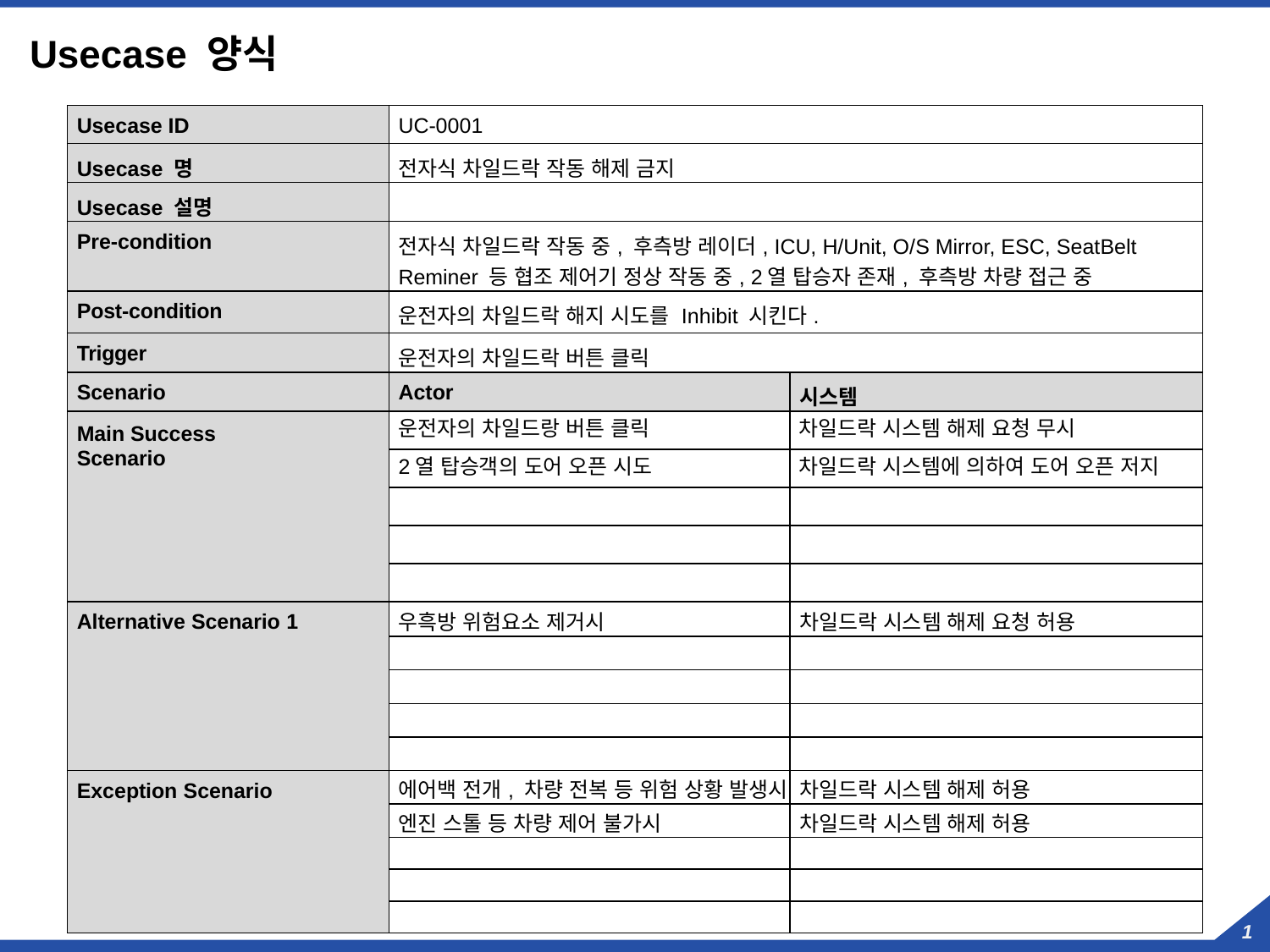

# Usecase 양식
| Usecase ID | UC-0001 |  |
| --- | --- | --- |
| Usecase 명 | 전자식 차일드락 작동 해제 금지 |  |
| Usecase 설명 |  |  |
| Pre-condition | 전자식 차일드락 작동 중, 후측방 레이더, ICU, H/Unit, O/S Mirror, ESC, SeatBelt Reminer 등 협조 제어기 정상 작동 중, 2열 탑승자 존재, 후측방 차량 접근 중 |  |
| Post-condition | 운전자의 차일드락 해지 시도를 Inhibit 시킨다. |  |
| Trigger | 운전자의 차일드락 버튼 클릭 |  |
| Scenario | Actor | 시스템 |
| Main Success Scenario | 운전자의 차일드랑 버튼 클릭 | 차일드락 시스템 해제 요청 무시 |
|  | 2열 탑승객의 도어 오픈 시도 | 차일드락 시스템에 의하여 도어 오픈 저지 |
|  |  |  |
|  |  |  |
|  |  |  |
| Alternative Scenario 1 | 우흑방 위험요소 제거시 | 차일드락 시스템 해제 요청 허용 |
|  |  |  |
|  |  |  |
|  |  |  |
|  |  |  |
| Exception Scenario | 에어백 전개, 차량 전복 등 위험 상황 발생시 | 차일드락 시스템 해제 허용 |
|  | 엔진 스톨 등 차량 제어 불가시 | 차일드락 시스템 해제 허용 |
|  |  |  |
|  |  |  |
|  |  |  |